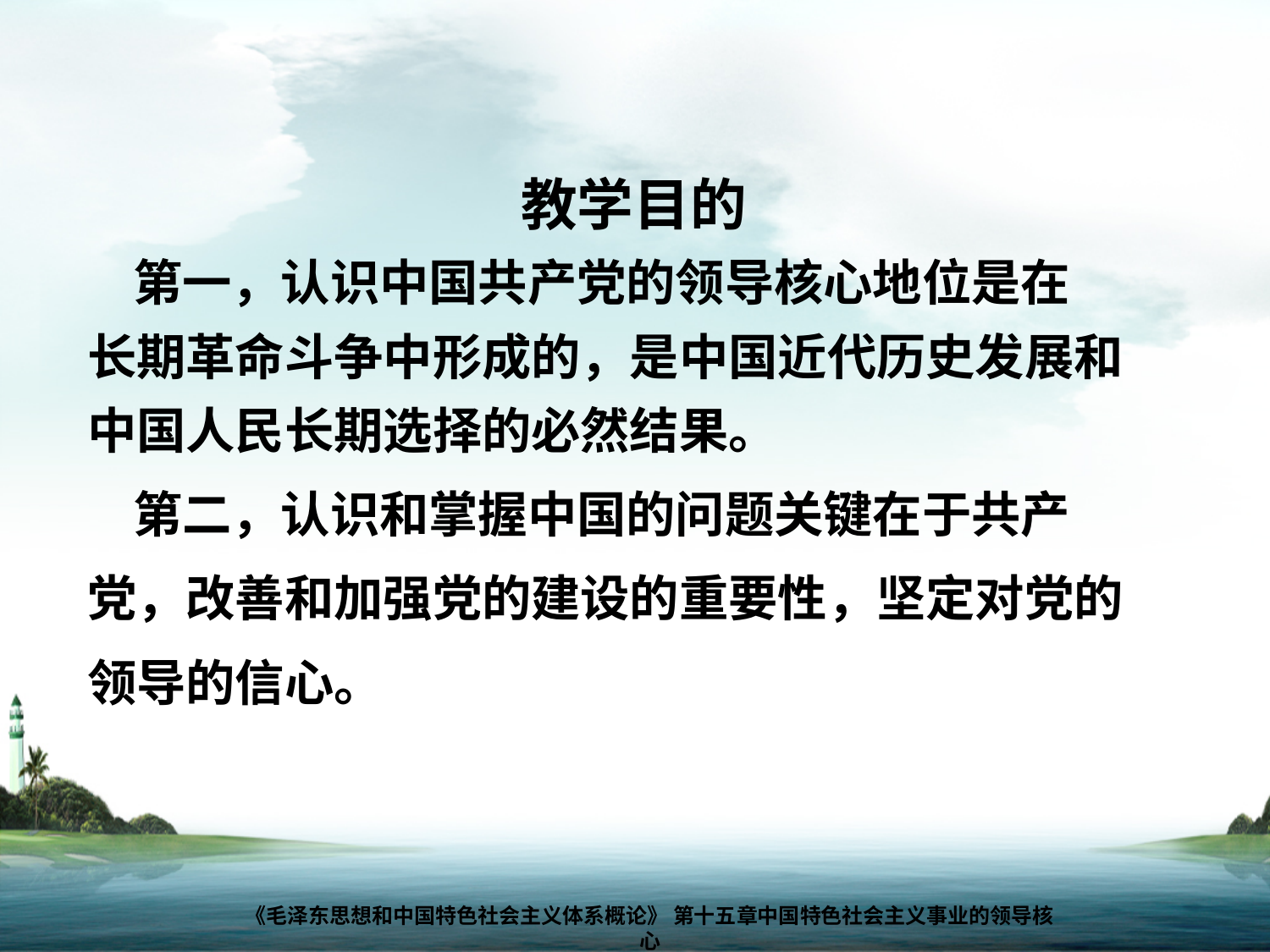

教学目的
   第一，认识中国共产党的领导核心地位是在
长期革命斗争中形成的，是中国近代历史发展和
中国人民长期选择的必然结果。
   第二，认识和掌握中国的问题关键在于共产
党，改善和加强党的建设的重要性，坚定对党的
领导的信心。

《毛泽东思想和中国特色社会主义体系概论》 第十五章中国特色社会主义事业的领导核心